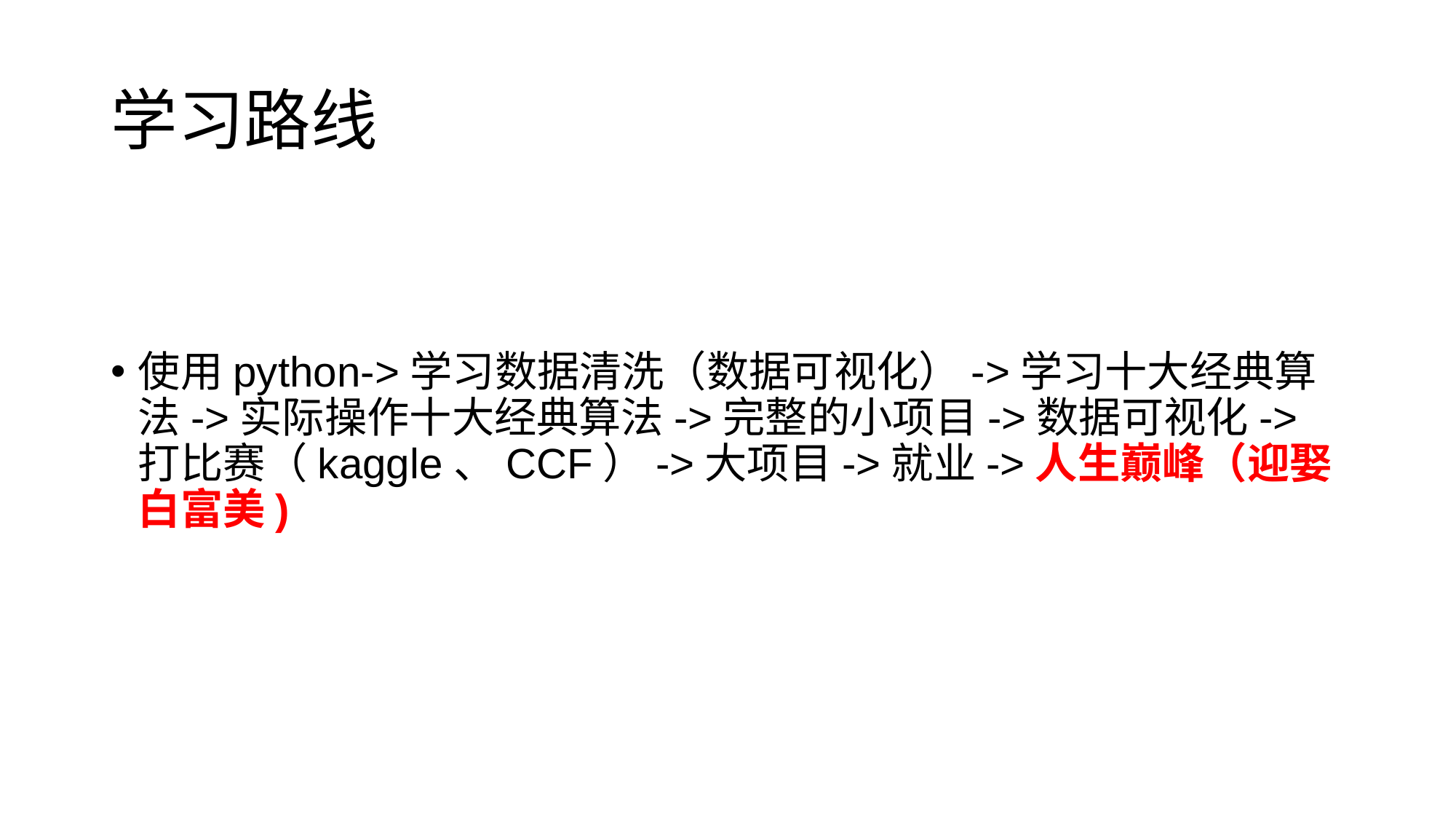

# 学习路线

使用python->学习数据清洗（数据可视化）->学习十大经典算法->实际操作十大经典算法->完整的小项目->数据可视化->打比赛（kaggle、CCF）->大项目->就业->人生巅峰（迎娶白富美)